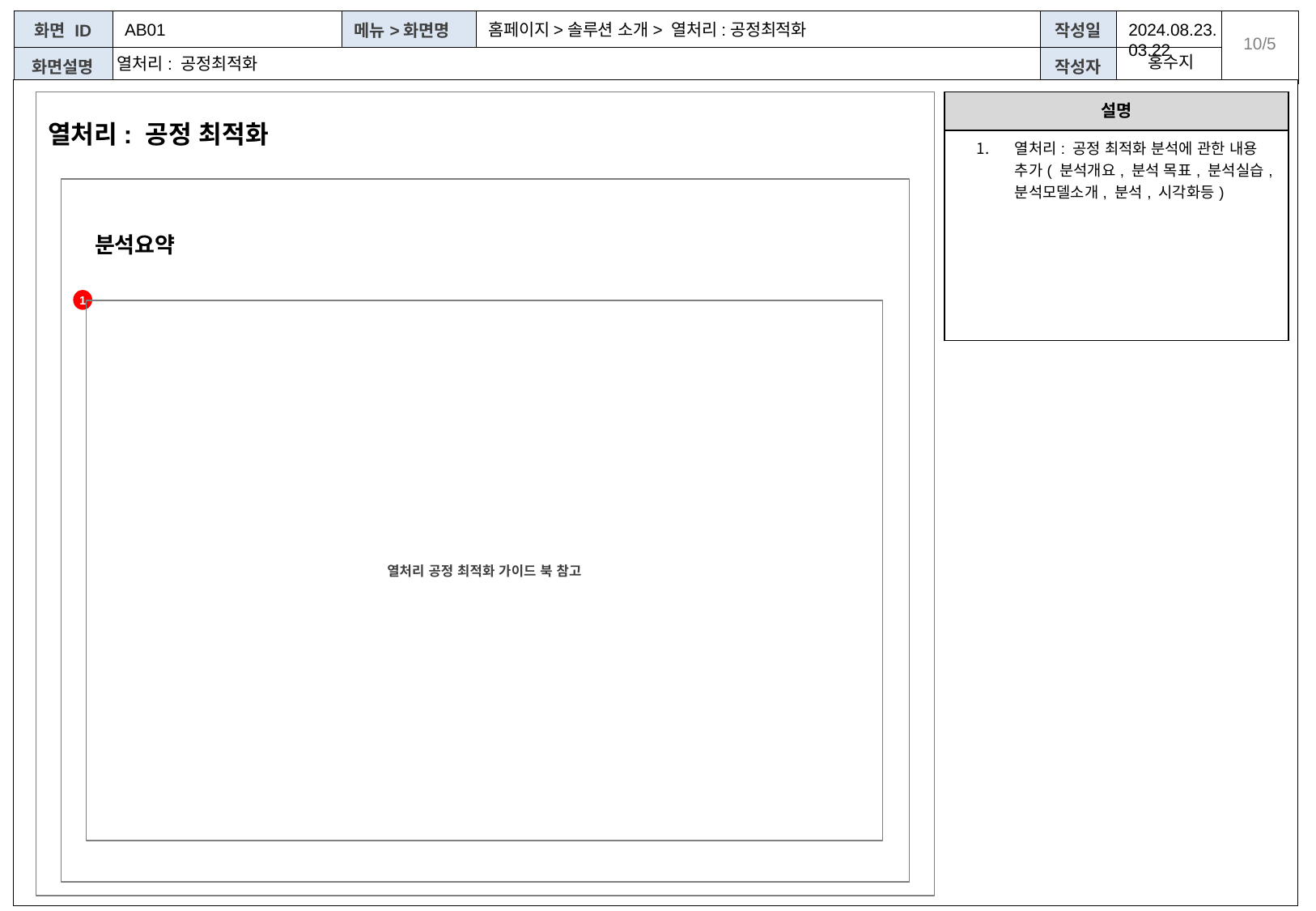

AB01
홈페이지>솔루션 소개> 열처리:공정최적화
2024.08.23.03.22
홍수지
# 열처리: 공정최적화

| 설명 |
| --- |
| 열처리: 공정 최적화 분석에 관한 내용 추가( 분석개요, 분석 목표, 분석실습, 분석모델소개, 분석, 시각화등) |
열처리: 공정 최적화

분석요약
1

열처리 공정 최적화 가이드 북 참고